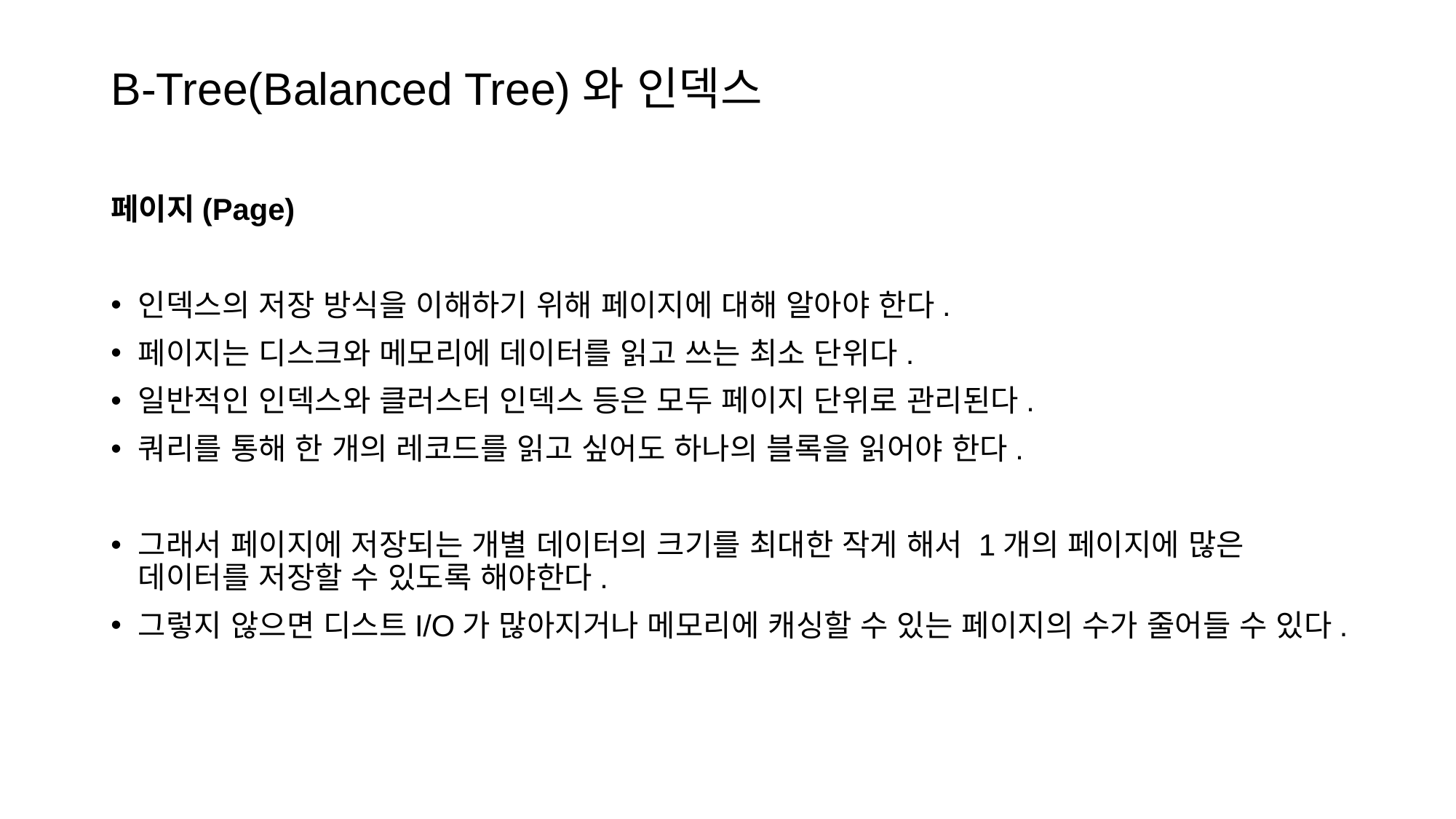

# B-Tree(Balanced Tree)와 인덱스
페이지(Page)

인덱스의 저장 방식을 이해하기 위해 페이지에 대해 알아야 한다.
페이지는 디스크와 메모리에 데이터를 읽고 쓰는 최소 단위다.
일반적인 인덱스와 클러스터 인덱스 등은 모두 페이지 단위로 관리된다.
쿼리를 통해 한 개의 레코드를 읽고 싶어도 하나의 블록을 읽어야 한다.

그래서 페이지에 저장되는 개별 데이터의 크기를 최대한 작게 해서 1개의 페이지에 많은 데이터를 저장할 수 있도록 해야한다.
그렇지 않으면 디스트I/O가 많아지거나 메모리에 캐싱할 수 있는 페이지의 수가 줄어들 수 있다.